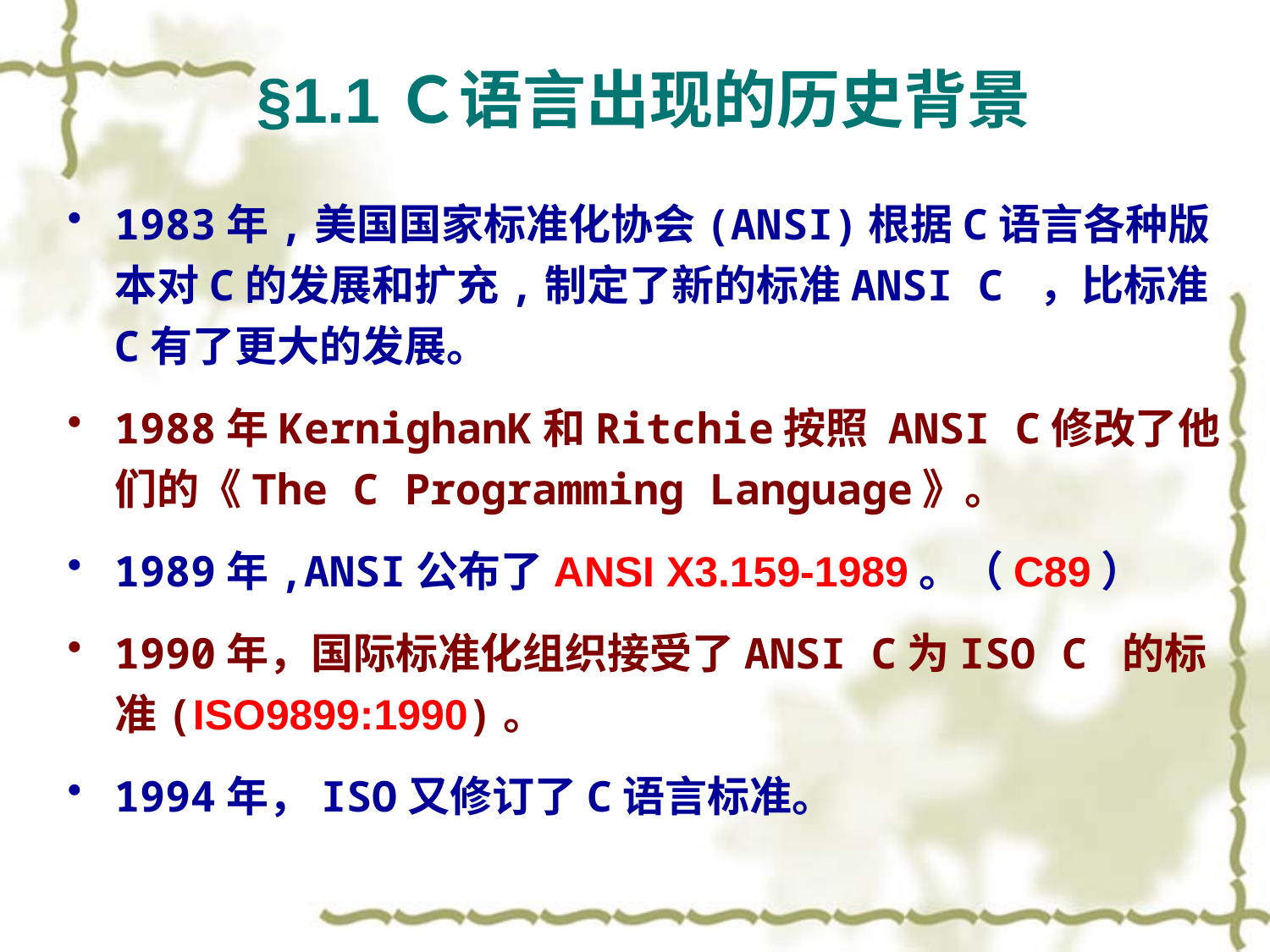

§1.1Ｃ语言出现的历史背景
1983年,美国国家标准化协会(ANSI)根据C语言各种版本对C的发展和扩充,制定了新的标准ANSI C ，比标准C有了更大的发展。
1988年KernighanK和Ritchie按照 ANSI C修改了他们的《The C Programming Language》。
1989年,ANSI公布了ANSI X3.159-1989。（C89）
1990年，国际标准化组织接受了ANSI C为ISO C 的标准(ISO9899:1990)。
1994年，ISO又修订了C语言标准。